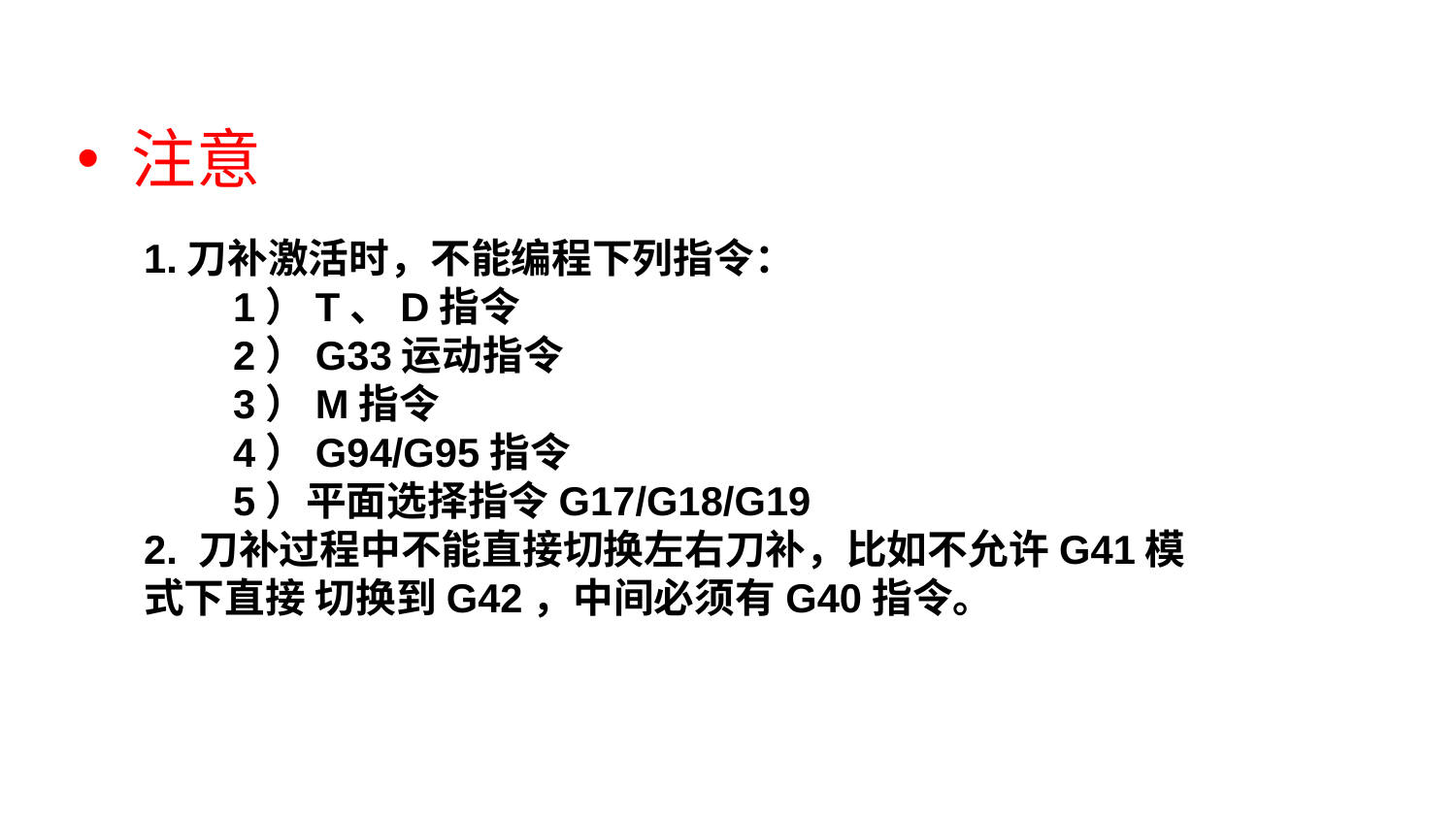

注意
1.刀补激活时，不能编程下列指令：
        1）T、D指令
        2）G33运动指令
        3）M指令
        4）G94/G95指令
        5）平面选择指令G17/G18/G19
2. 刀补过程中不能直接切换左右刀补，比如不允许G41模式下直接 切换到G42，中间必须有G40指令。